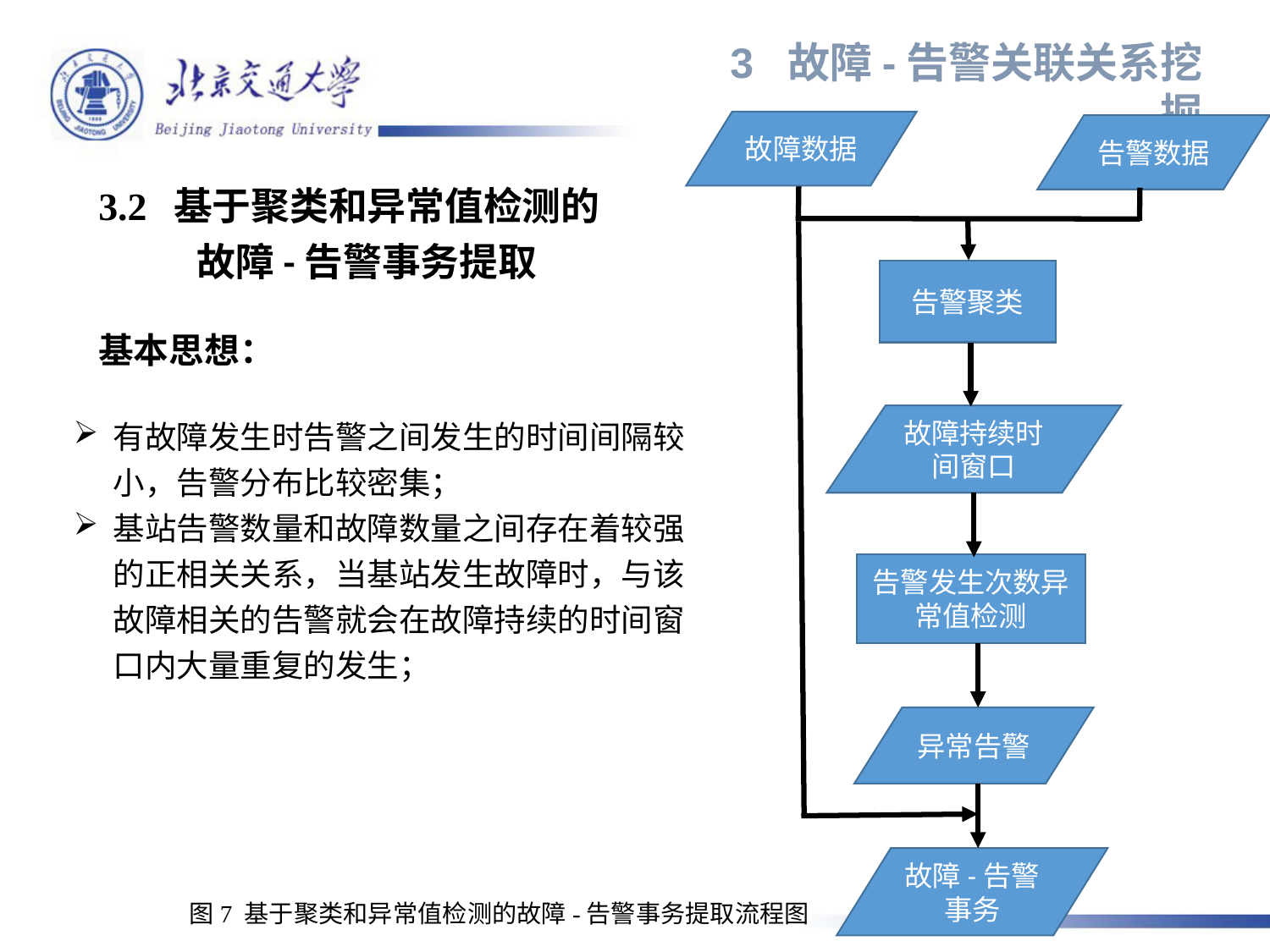

3  故障-告警关联关系挖掘
故障数据
告警数据
告警聚类
故障持续时间窗口
告警发生次数异常值检测
异常告警
故障-告警事务
3.2  基于聚类和异常值检测的
          故障-告警事务提取

基本思想：
有故障发生时告警之间发生的时间间隔较小，告警分布比较密集；
基站告警数量和故障数量之间存在着较强的正相关关系，当基站发生故障时，与该故障相关的告警就会在故障持续的时间窗口内大量重复的发生；
图7 基于聚类和异常值检测的故障-告警事务提取流程图